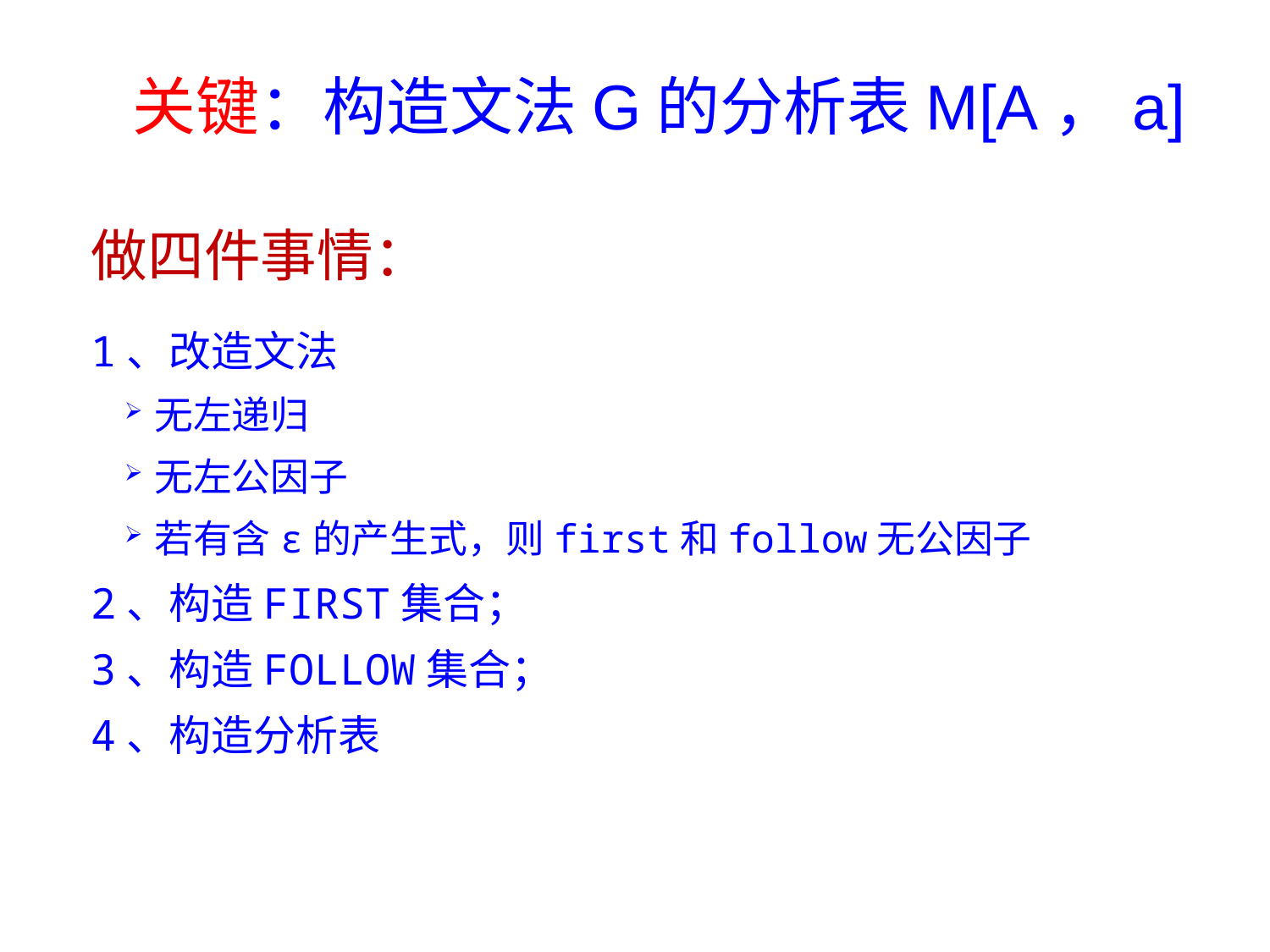

# 关键：构造文法G的分析表M[A，a]
做四件事情：
1、改造文法
无左递归
无左公因子
若有含ε的产生式，则first和follow无公因子
2、构造FIRST集合；
3、构造FOLLOW集合；
4、构造分析表